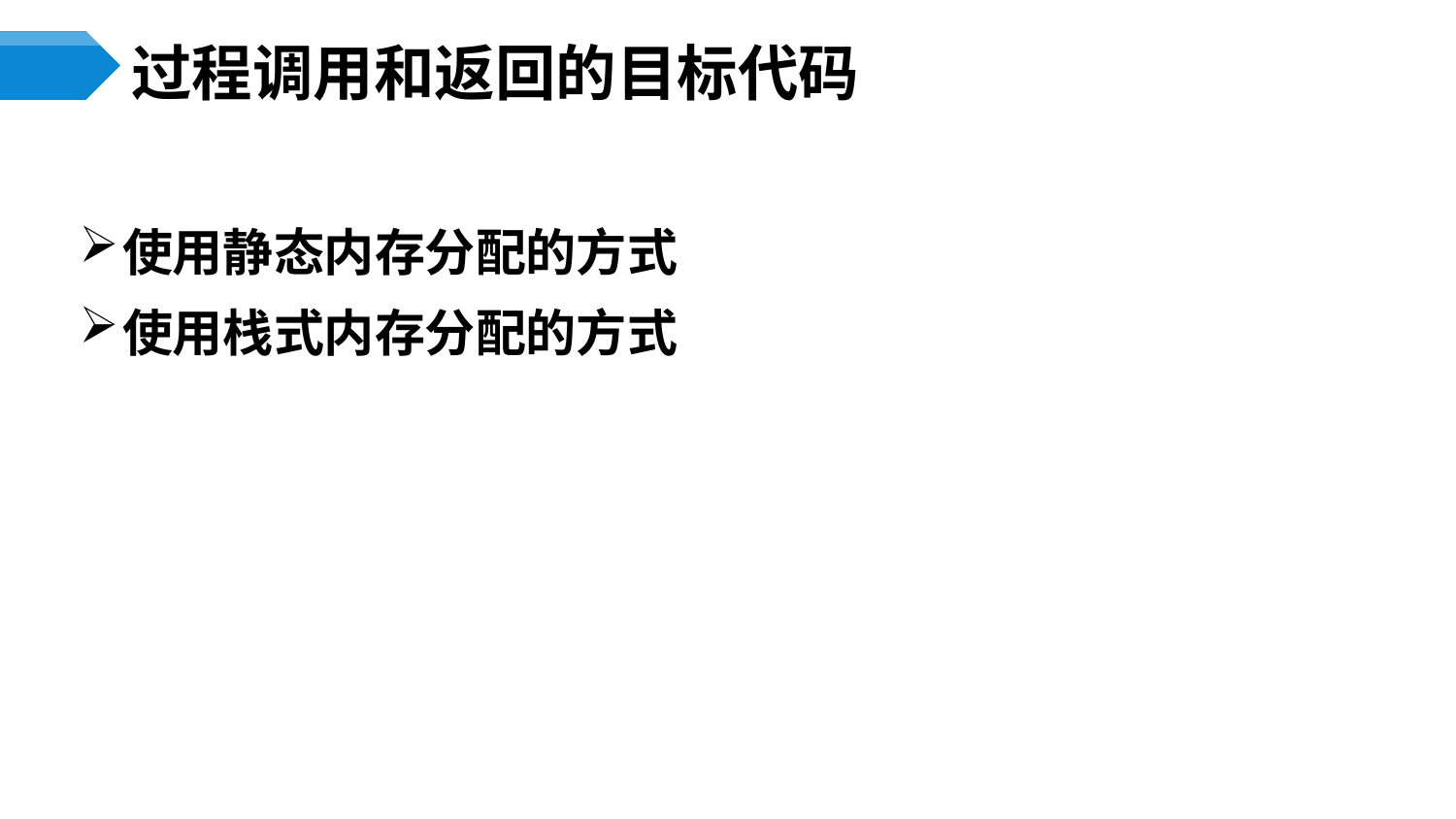

# 过程调用和返回的目标代码
使用静态内存分配的方式
使用栈式内存分配的方式